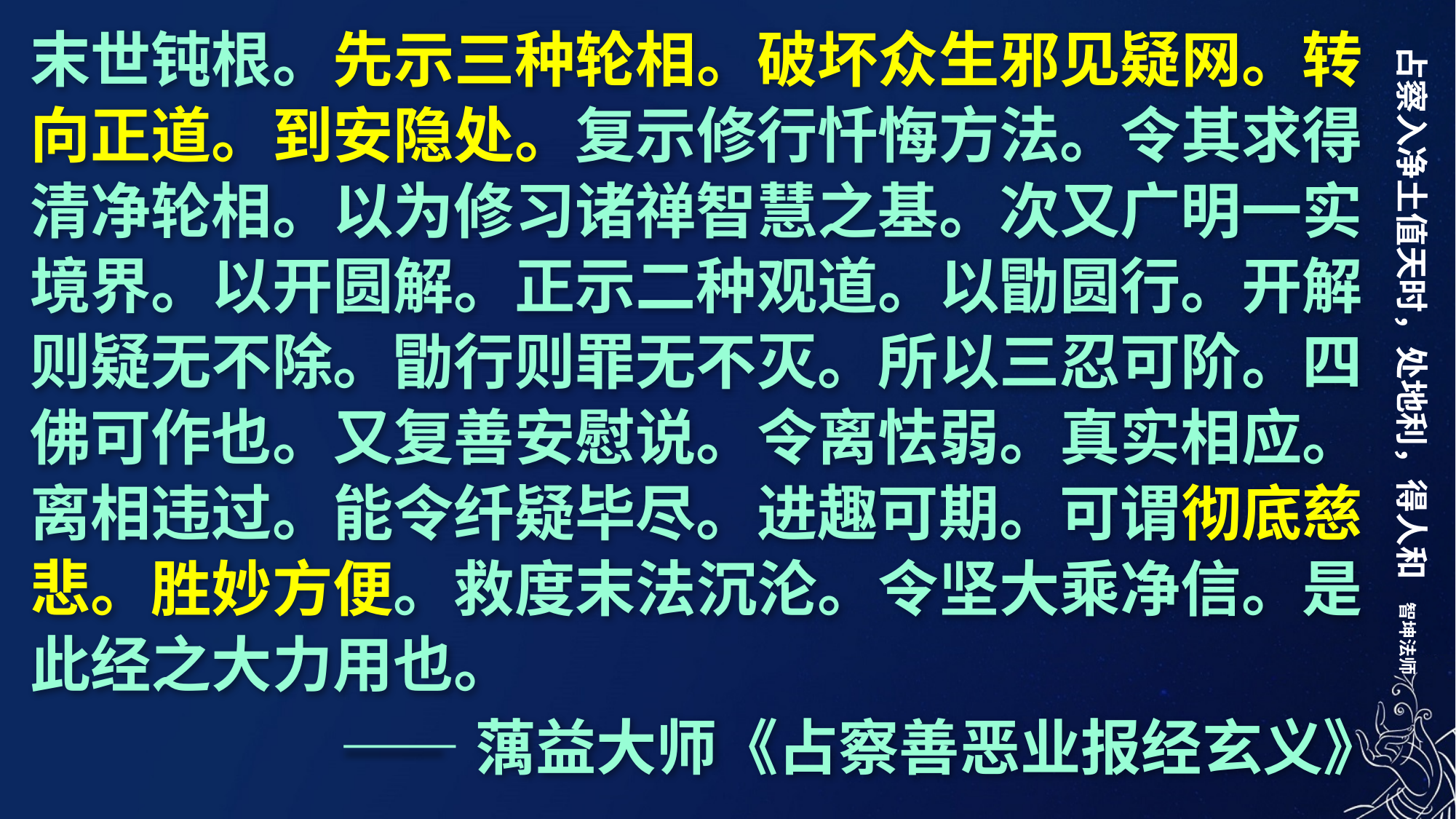

末世钝根。先示三种轮相。破坏众生邪见疑网。转向正道。到安隐处。复示修行忏悔方法。令其求得清净轮相。以为修习诸禅智慧之基。次又广明一实境界。以开圆解。正示二种观道。以勖圆行。开解则疑无不除。勖行则罪无不灭。所以三忍可阶。四佛可作也。又复善安慰说。令离怯弱。真实相应。离相违过。能令纤疑毕尽。进趣可期。可谓彻底慈悲。胜妙方便。救度末法沉沦。令坚大乘净信。是此经之大力用也。
 ——蕅益大师《占察善恶业报经玄义》